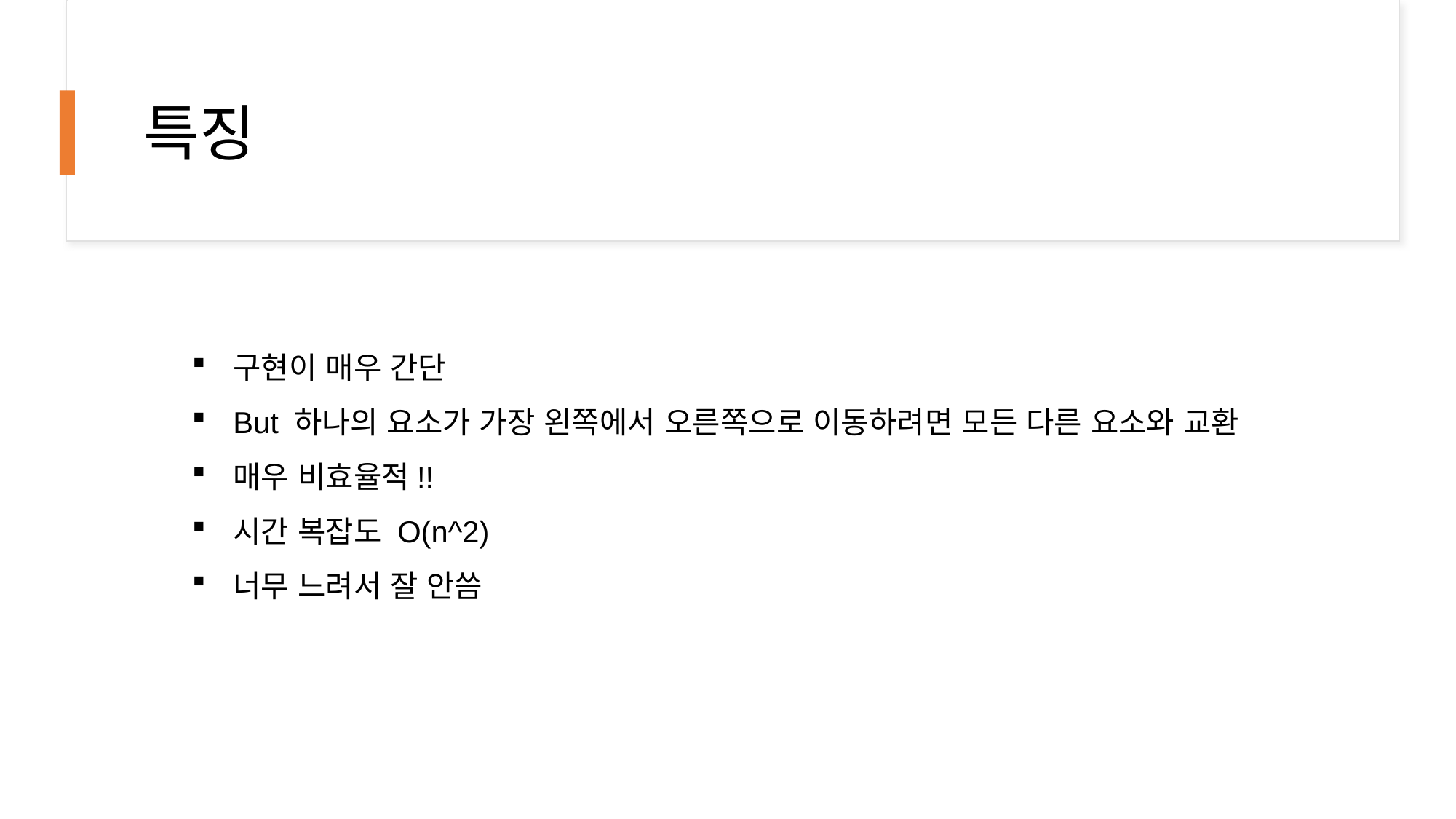

# 특징

구현이 매우 간단
But 하나의 요소가 가장 왼쪽에서 오른쪽으로 이동하려면 모든 다른 요소와 교환
매우 비효율적!!
시간 복잡도 O(n^2)
너무 느려서 잘 안씀